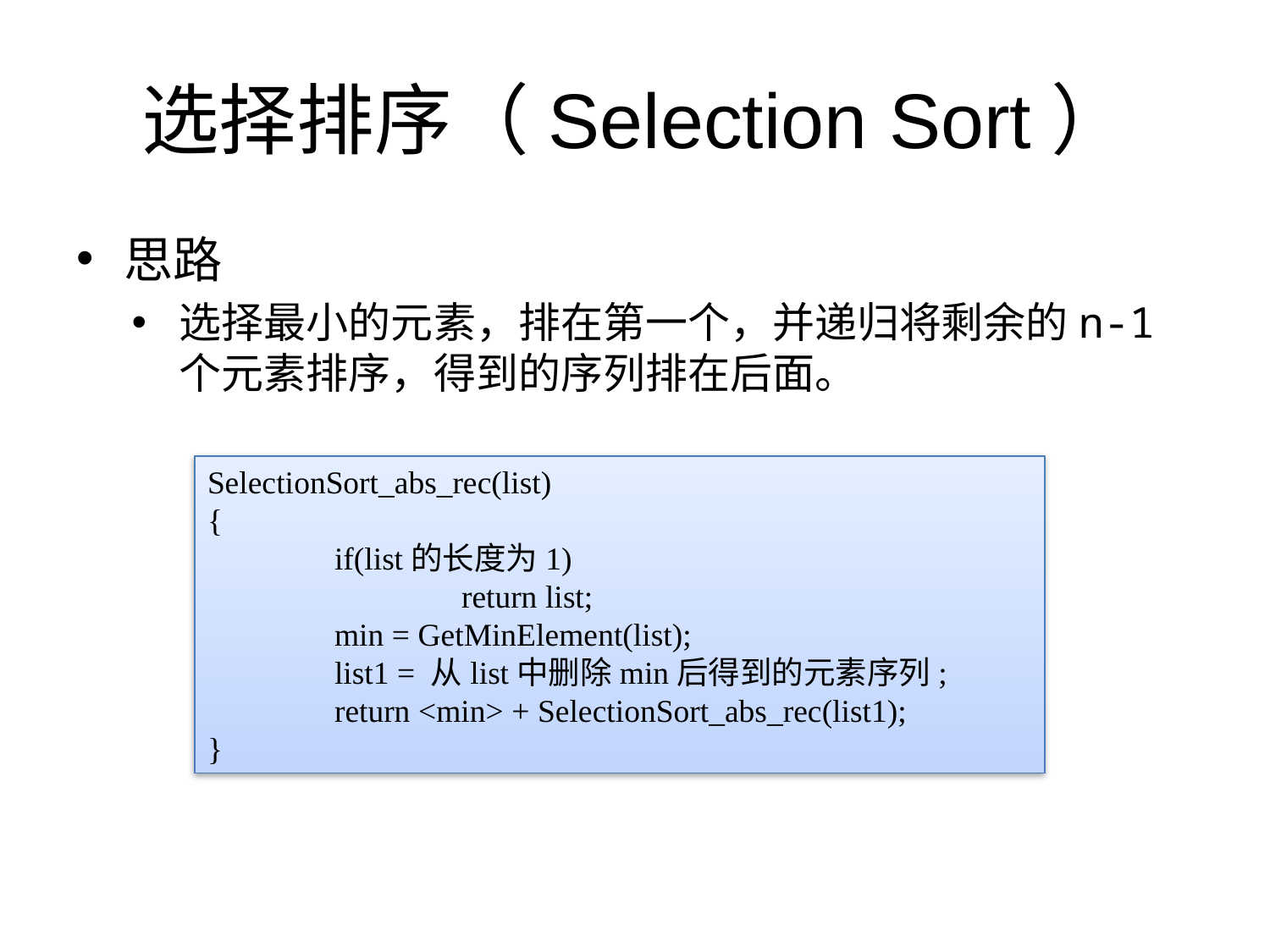

# 选择排序（Selection Sort）
思路
选择最小的元素，排在第一个，并递归将剩余的n-1个元素排序，得到的序列排在后面。
SelectionSort_abs_rec(list)
{
	if(list的长度为1)
		return list;
	min = GetMinElement(list);
	list1 = 从list中删除min后得到的元素序列;
	return <min> + SelectionSort_abs_rec(list1);
}